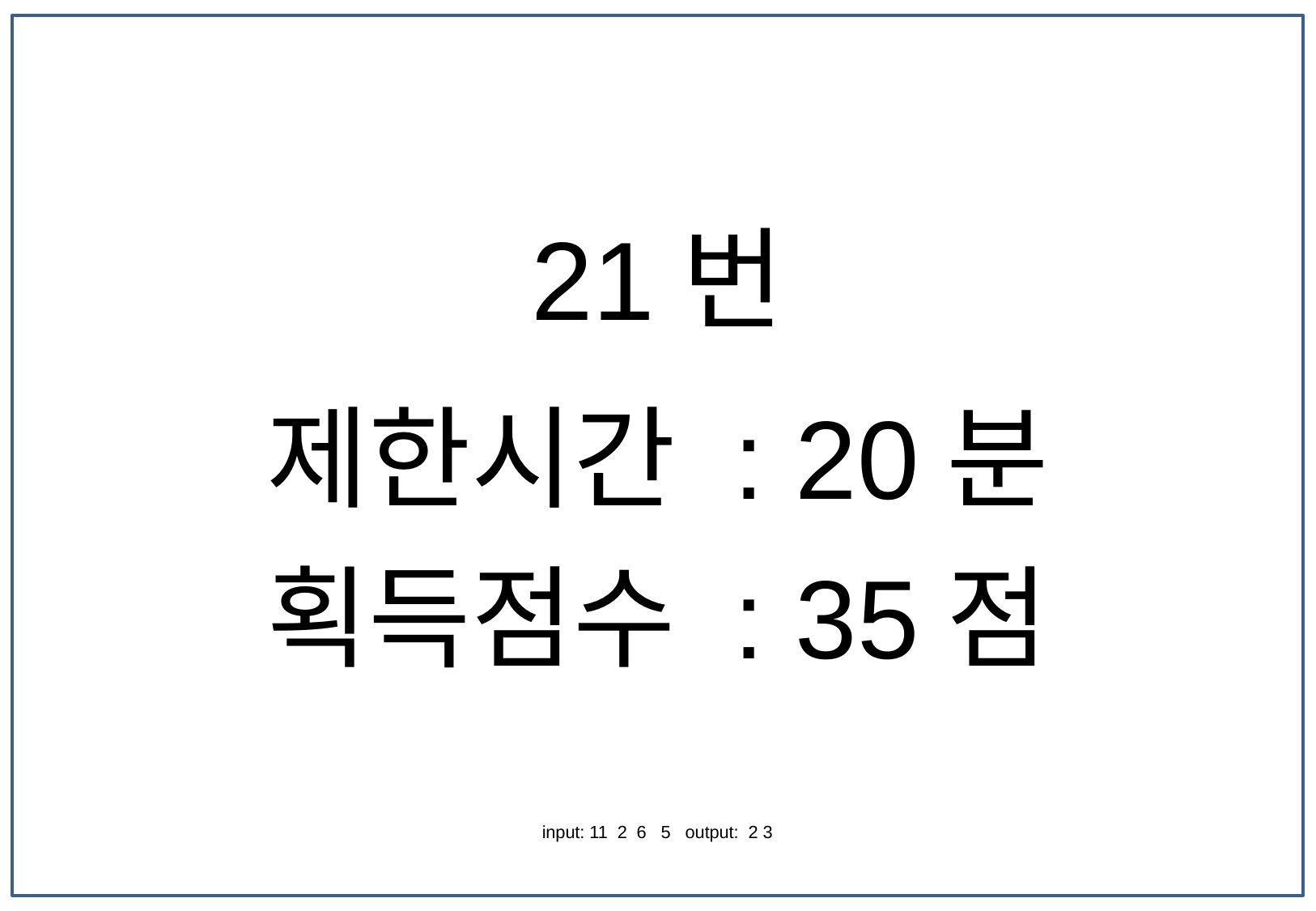

21번
제한시간 : 20분
획득점수 : 35점
input: 11  2  6   5   output:  2 3